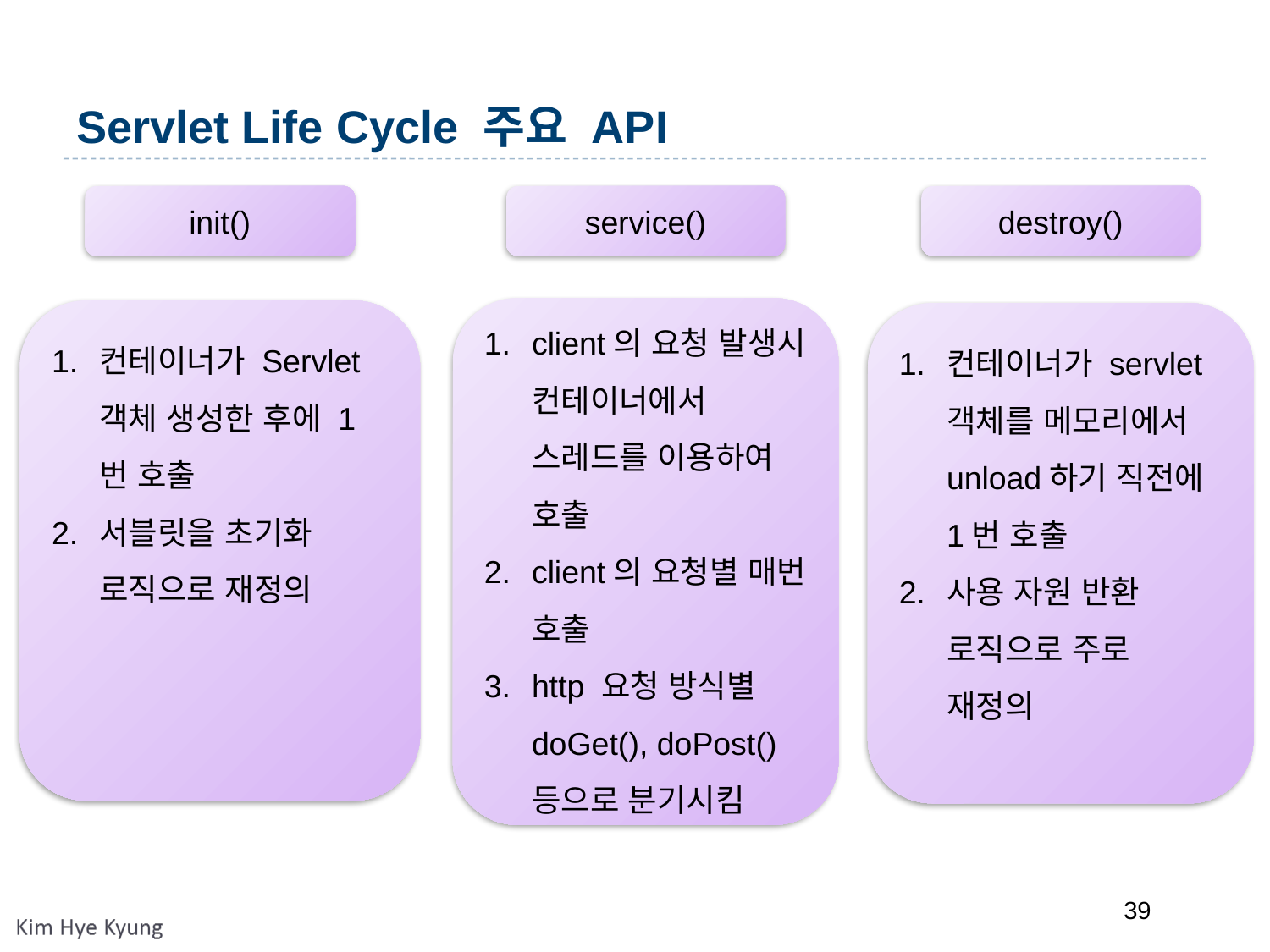

# Servlet Life Cycle 주요 API
init()
service()
destroy()
client의 요청 발생시 컨테이너에서 스레드를 이용하여 호출
client의 요청별 매번 호출
http 요청 방식별doGet(), doPost() 등으로 분기시킴
컨테이너가 Servlet 객체 생성한 후에 1번 호출
서블릿을 초기화 로직으로 재정의

컨테이너가 servlet 객체를 메모리에서 unload하기 직전에 1번 호출
사용 자원 반환 로직으로 주로 재정의

39